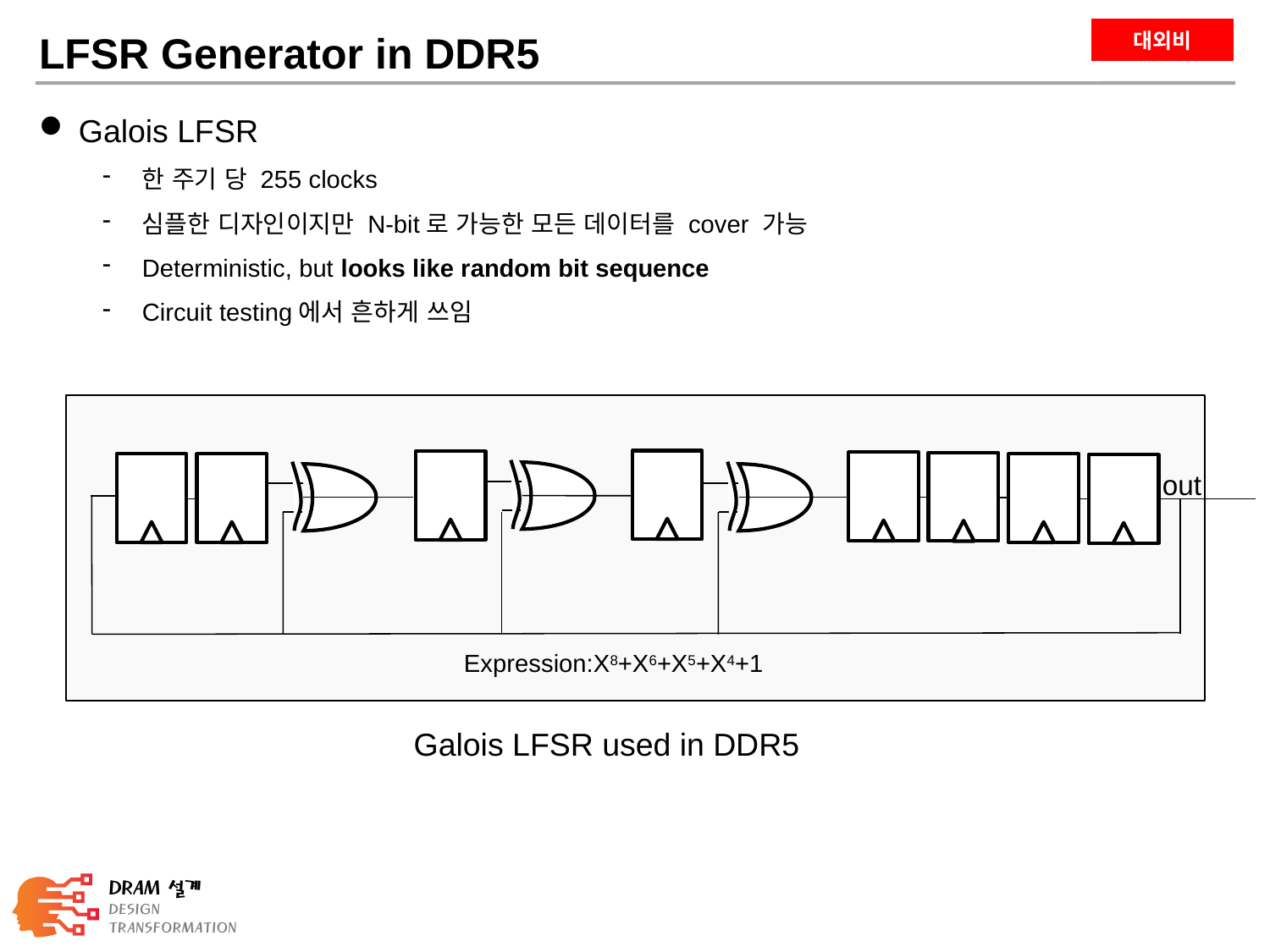

LFSR Generator in DDR5
Galois LFSR
한 주기 당 255 clocks
심플한 디자인이지만 N-bit로 가능한 모든 데이터를 cover 가능
Deterministic, but looks like random bit sequence
Circuit testing에서 흔하게 쓰임

out

Expression:X8+X6+X5+X4+1
Galois LFSR used in DDR5